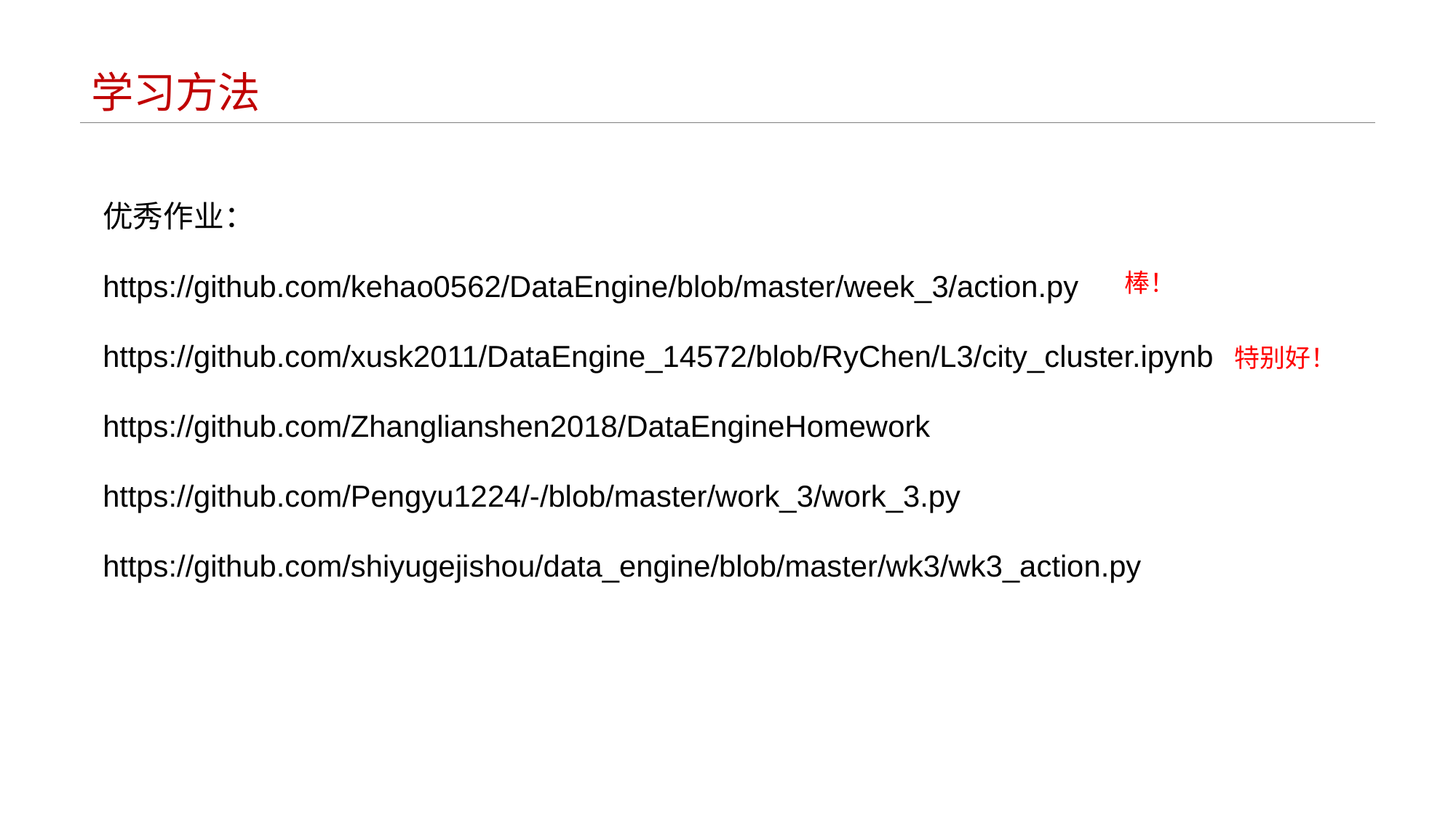

# 学习方法
优秀作业：
https://github.com/kehao0562/DataEngine/blob/master/week_3/action.py
https://github.com/xusk2011/DataEngine_14572/blob/RyChen/L3/city_cluster.ipynb
https://github.com/Zhanglianshen2018/DataEngineHomework
https://github.com/Pengyu1224/-/blob/master/work_3/work_3.py
https://github.com/shiyugejishou/data_engine/blob/master/wk3/wk3_action.py
棒！

特别好！